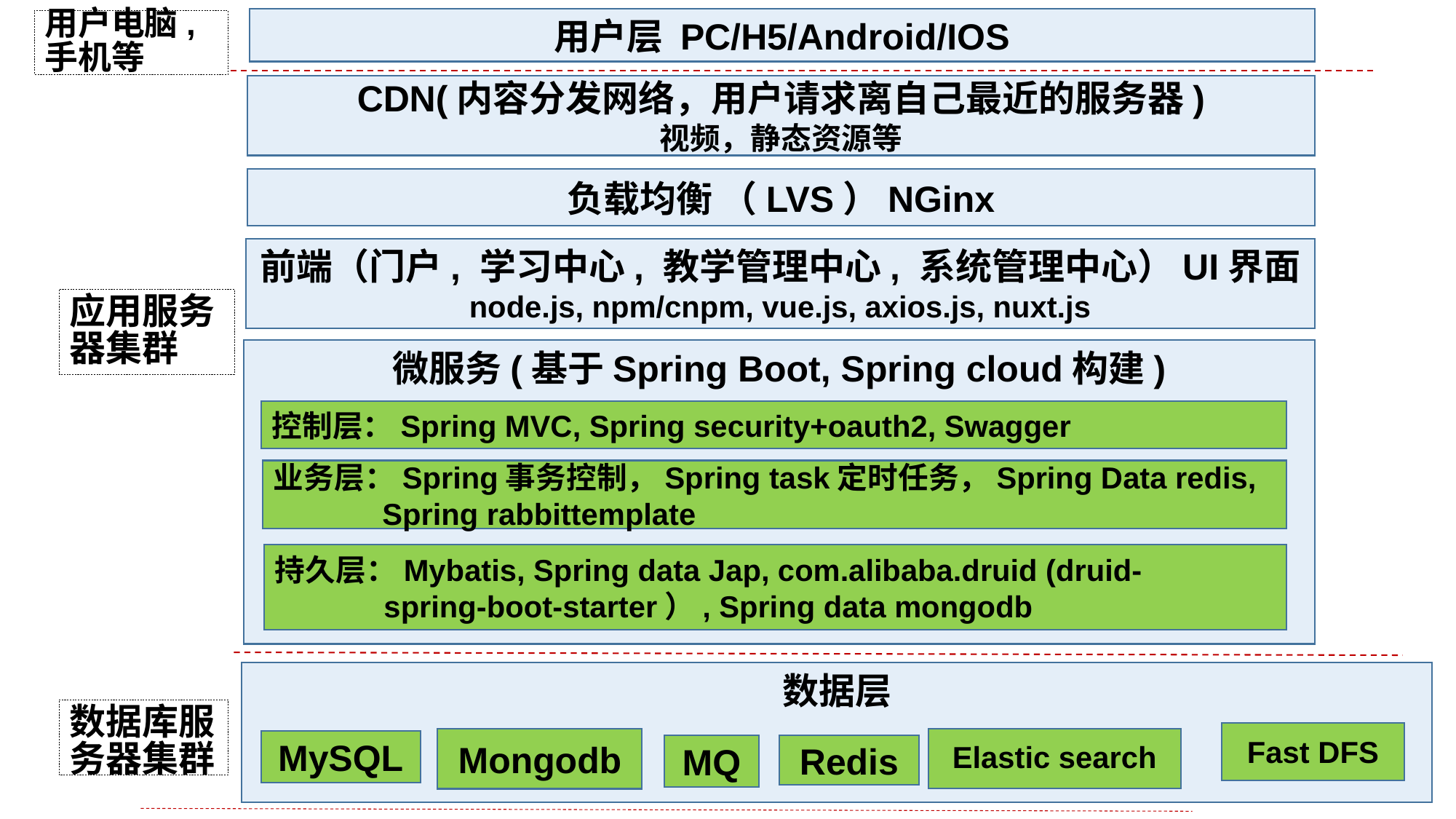

用户层 PC/H5/Android/IOS
用户电脑,
手机等
CDN(内容分发网络，用户请求离自己最近的服务器)
视频，静态资源等
负载均衡 （LVS）NGinx
前端（门户, 学习中心, 教学管理中心, 系统管理中心）UI界面
node.js, npm/cnpm, vue.js, axios.js, nuxt.js
应用服务器集群
微服务(基于Spring Boot, Spring cloud构建)
控制层：Spring MVC, Spring security+oauth2, Swagger
业务层：Spring事务控制，Spring task定时任务，Spring Data redis,
             Spring rabbittemplate
持久层：Mybatis, Spring data Jap, com.alibaba.druid (druid-
             spring-boot-starter）, Spring data mongodb
数据层
数据库服务器集群
Fast DFS
Mongodb
Elastic search
MySQL
MQ
Redis